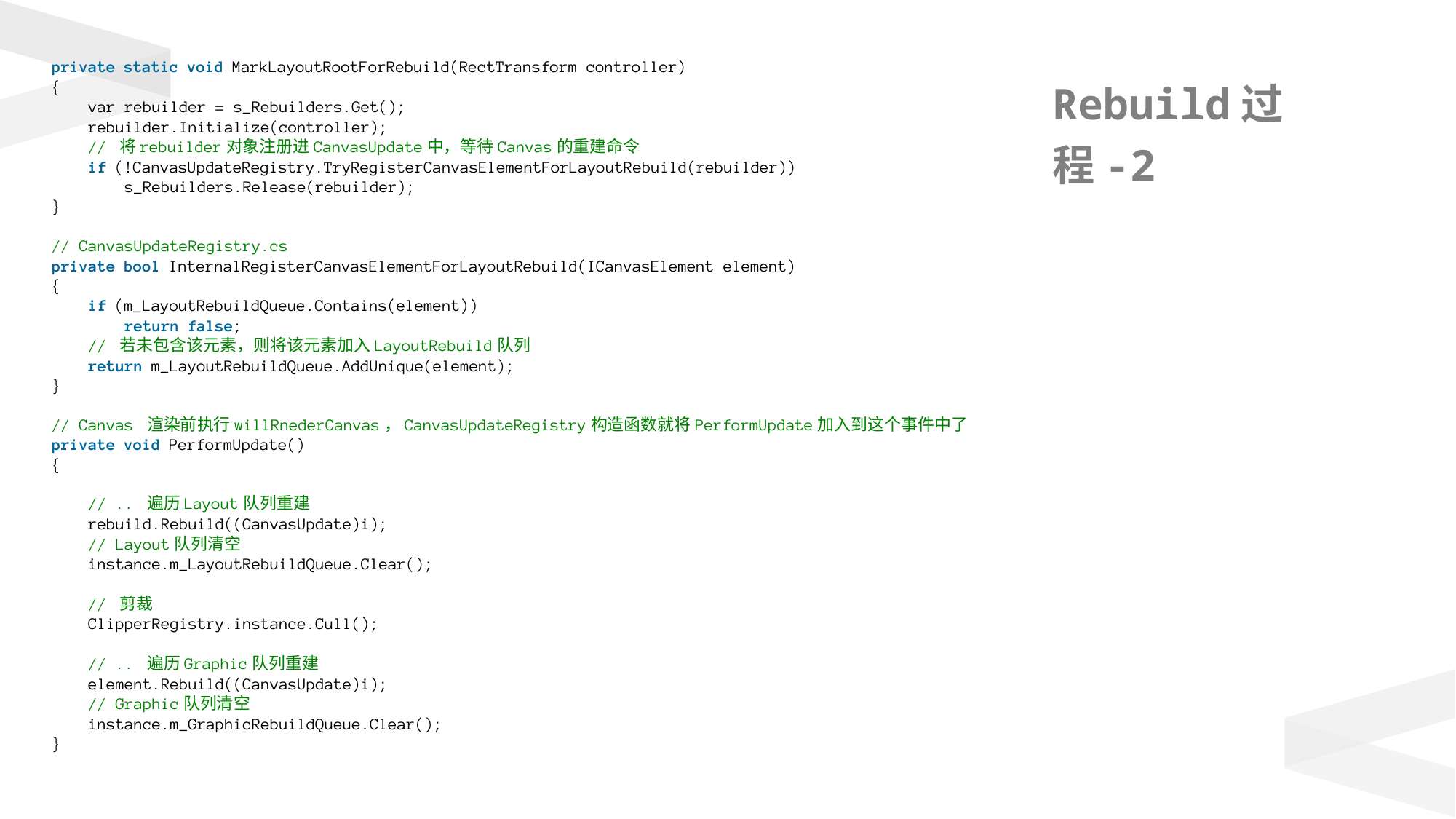

private static void MarkLayoutRootForRebuild(RectTransform controller)
{
    var rebuilder = s_Rebuilders.Get();
    rebuilder.Initialize(controller);
    // 将rebuilder对象注册进CanvasUpdate中，等待Canvas的重建命令
    if (!CanvasUpdateRegistry.TryRegisterCanvasElementForLayoutRebuild(rebuilder))
        s_Rebuilders.Release(rebuilder);
}

// CanvasUpdateRegistry.cs
private bool InternalRegisterCanvasElementForLayoutRebuild(ICanvasElement element)
{
    if (m_LayoutRebuildQueue.Contains(element))
        return false;
    // 若未包含该元素，则将该元素加入LayoutRebuild队列
    return m_LayoutRebuildQueue.AddUnique(element);
}

// Canvas 渲染前执行willRnederCanvas，CanvasUpdateRegistry构造函数就将PerformUpdate加入到这个事件中了
private void PerformUpdate()
{

    // .. 遍历Layout队列重建
    rebuild.Rebuild((CanvasUpdate)i);
    // Layout队列清空
    instance.m_LayoutRebuildQueue.Clear();

    // 剪裁
    ClipperRegistry.instance.Cull();

    // .. 遍历Graphic队列重建
    element.Rebuild((CanvasUpdate)i);
    // Graphic队列清空
    instance.m_GraphicRebuildQueue.Clear();
}

Rebuild过程-2